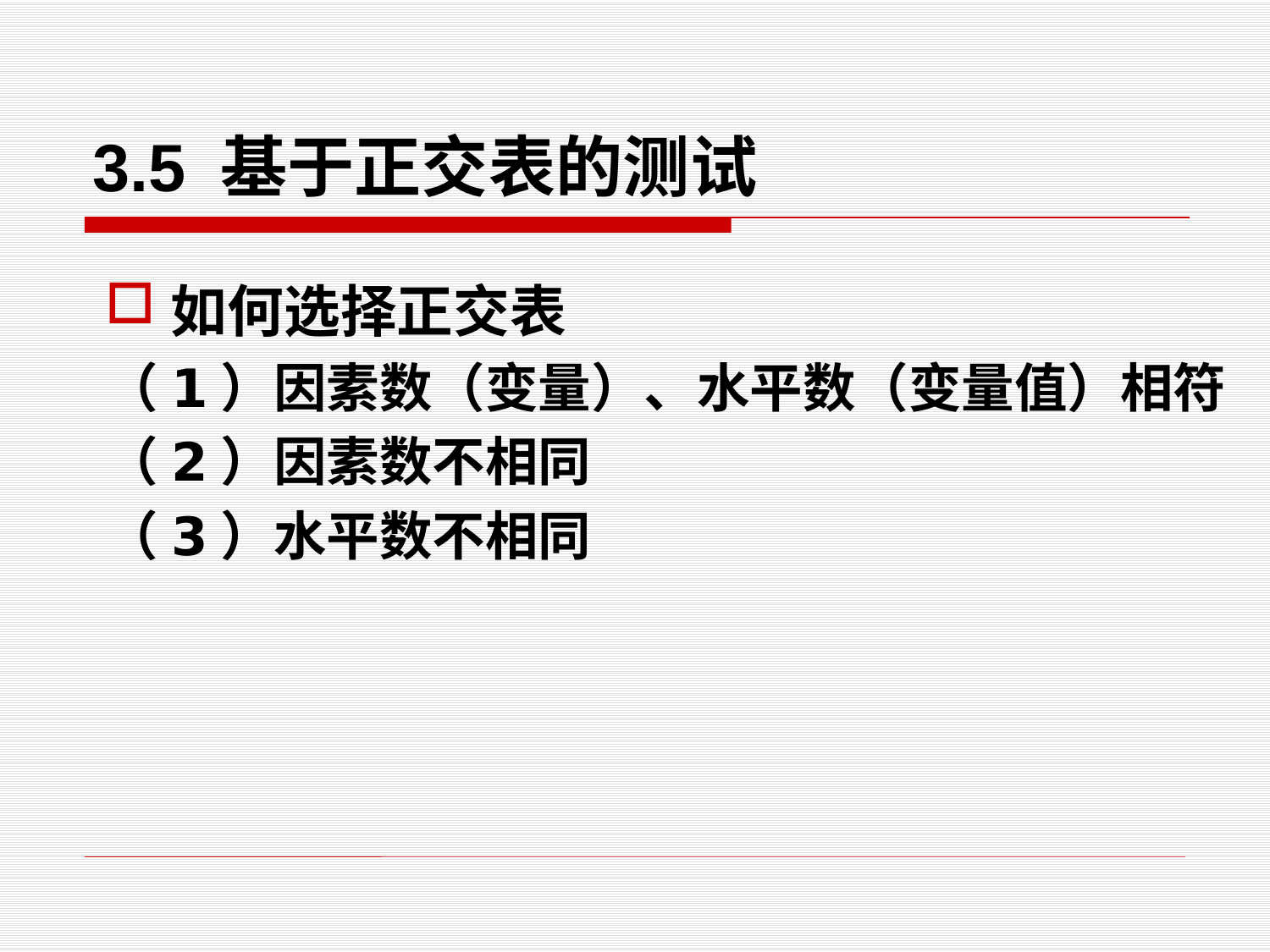

3.5 基于正交表的测试
如何选择正交表
（1）因素数（变量）、水平数（变量值）相符
（2）因素数不相同
（3）水平数不相同